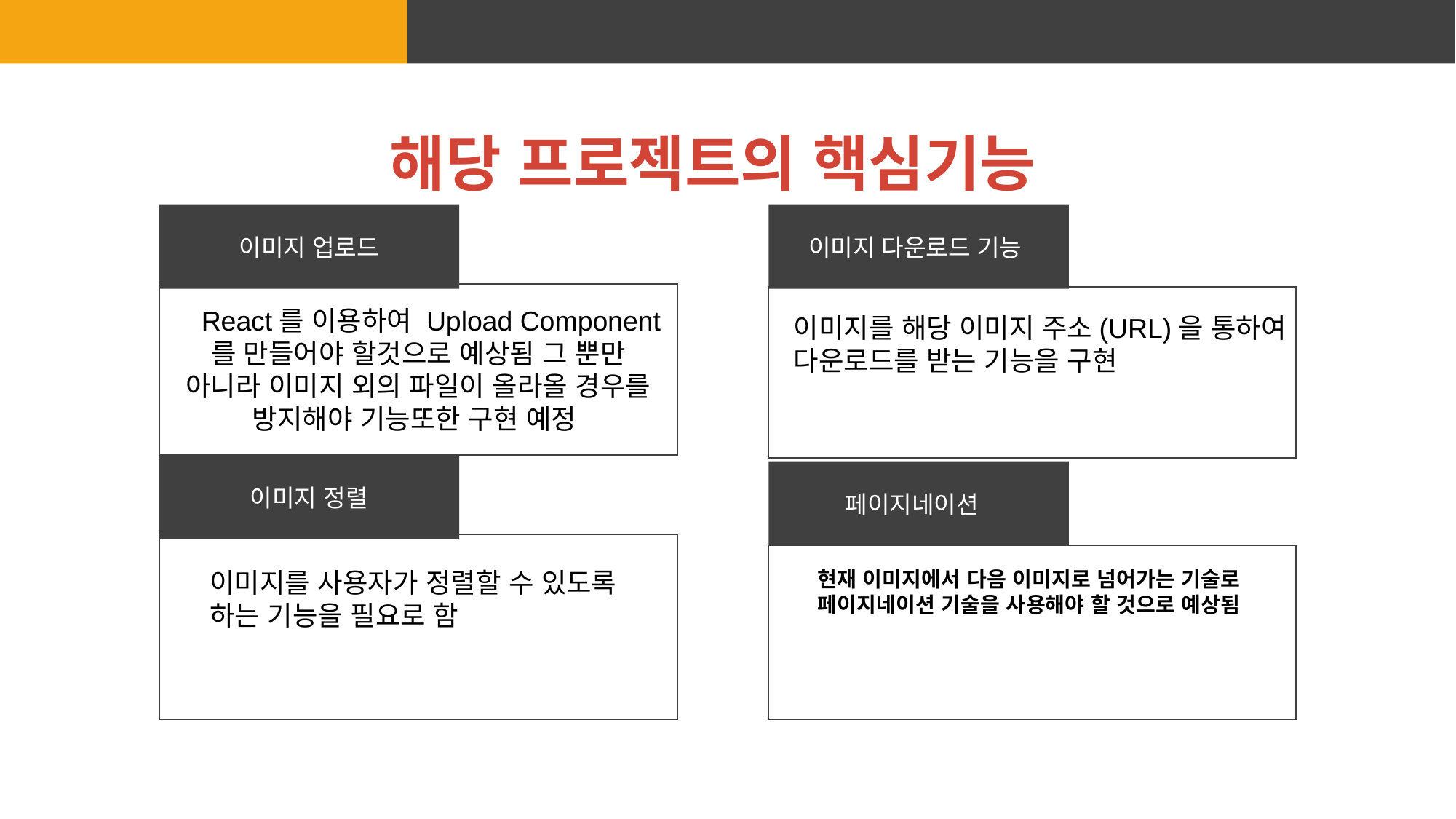

해당 프로젝트의 핵심기능
이미지 업로드
이React를 이용하여 Upload Component를 만들어야 할것으로 예상됨 그 뿐만 아니라 이미지 외의 파일이 올라올 경우를 방지해야 기능또한 구현 예정

현재 이미지에서 다음 이미지로 넘어가는 기술로
페이지네이션 기술을 사용해야 할 것으로 예상됨
이미지 다운로드 기능
이미지를 해당 이미지 주소(URL)을 통하여
다운로드를 받는 기능을 구현

이미지 정렬
페이지네이션
이미지를 사용자가 정렬할 수 있도록
하는 기능을 필요로 함